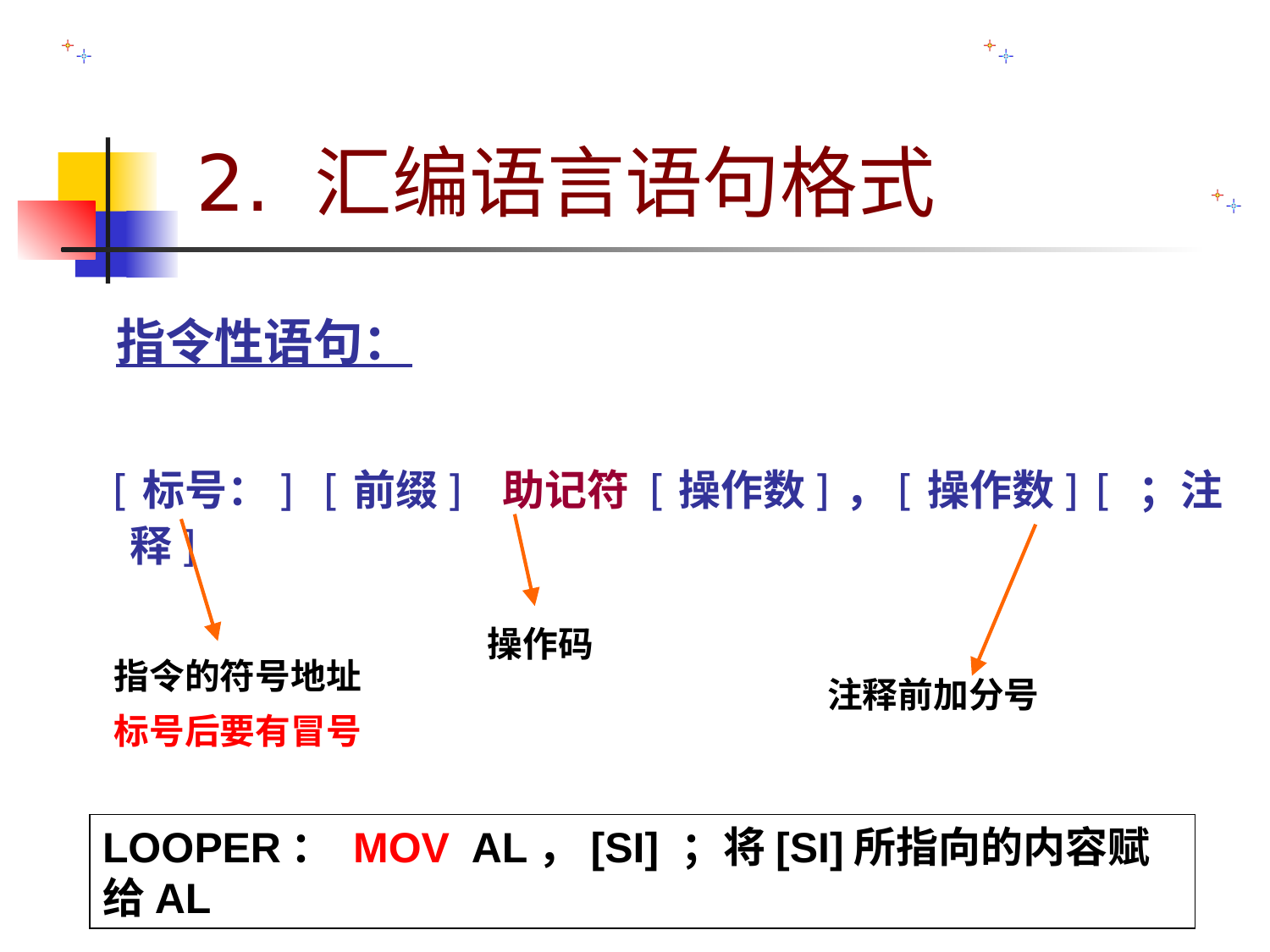

# 2. 汇编语言语句格式
  指令性语句：

   [标号：]  [前缀]  助记符 [操作数]，[操作数] [ ；注释]

操作码
指令的符号地址
标号后要有冒号
注释前加分号
LOOPER： MOV  AL，[SI] ；将[SI]所指向的内容赋给AL